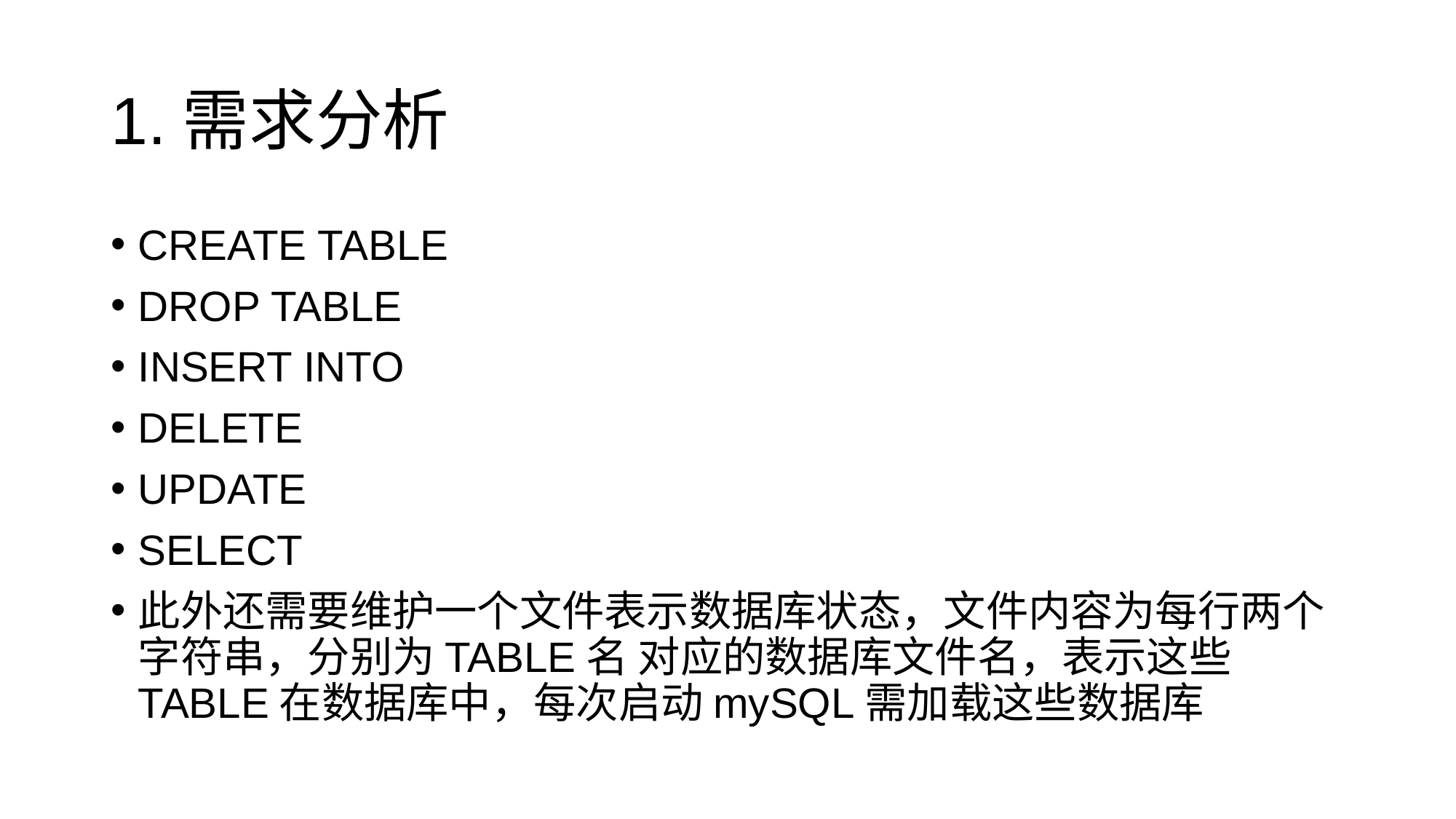

# 1.需求分析
CREATE TABLE
DROP TABLE
INSERT INTO
DELETE
UPDATE
SELECT
此外还需要维护一个文件表示数据库状态，文件内容为每行两个字符串，分别为TABLE名 对应的数据库文件名，表示这些TABLE在数据库中，每次启动mySQL需加载这些数据库